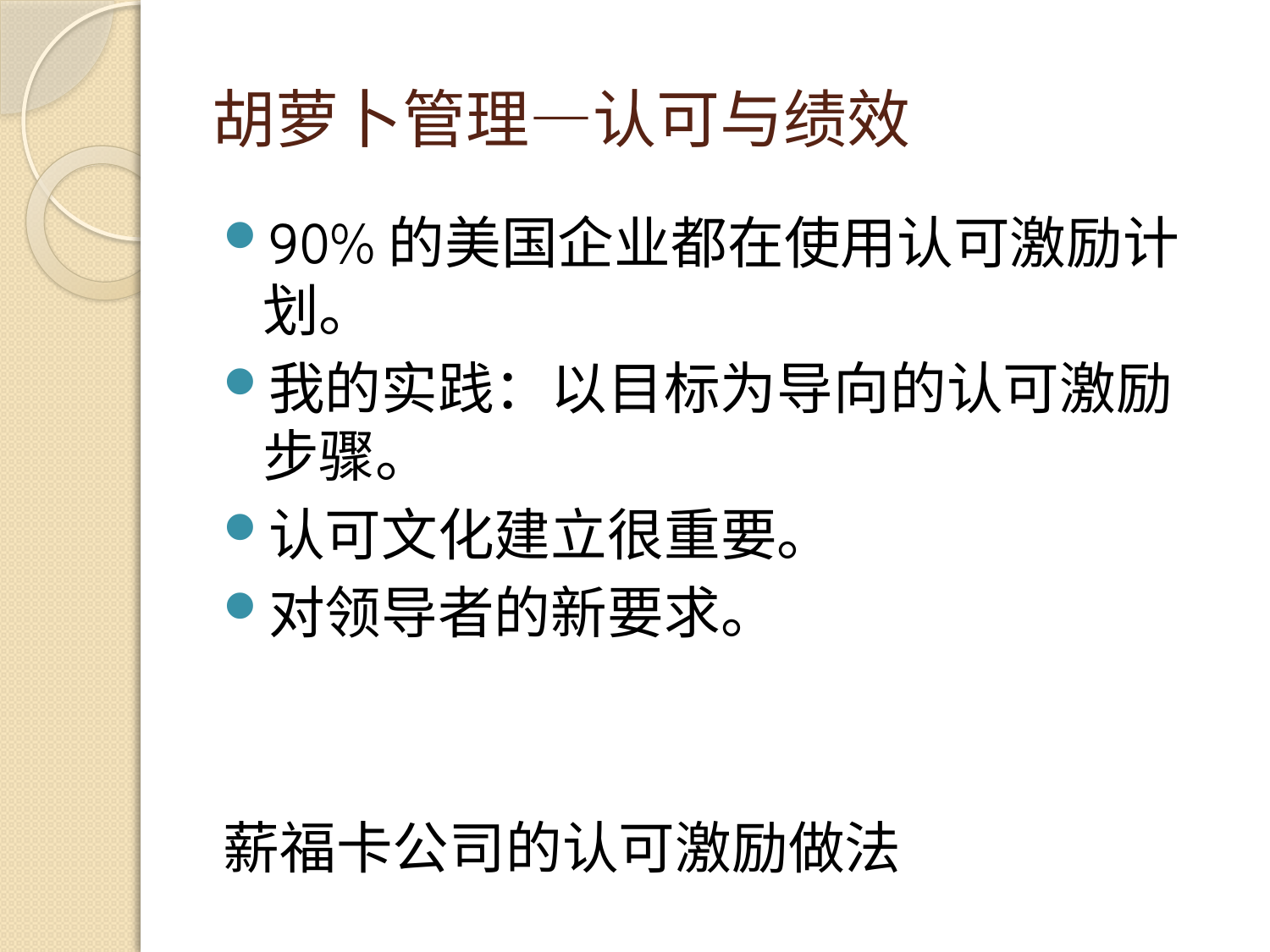

# 胡萝卜管理—认可与绩效
90%的美国企业都在使用认可激励计划。
我的实践：以目标为导向的认可激励步骤。
认可文化建立很重要。
对领导者的新要求。

薪福卡公司的认可激励做法

53